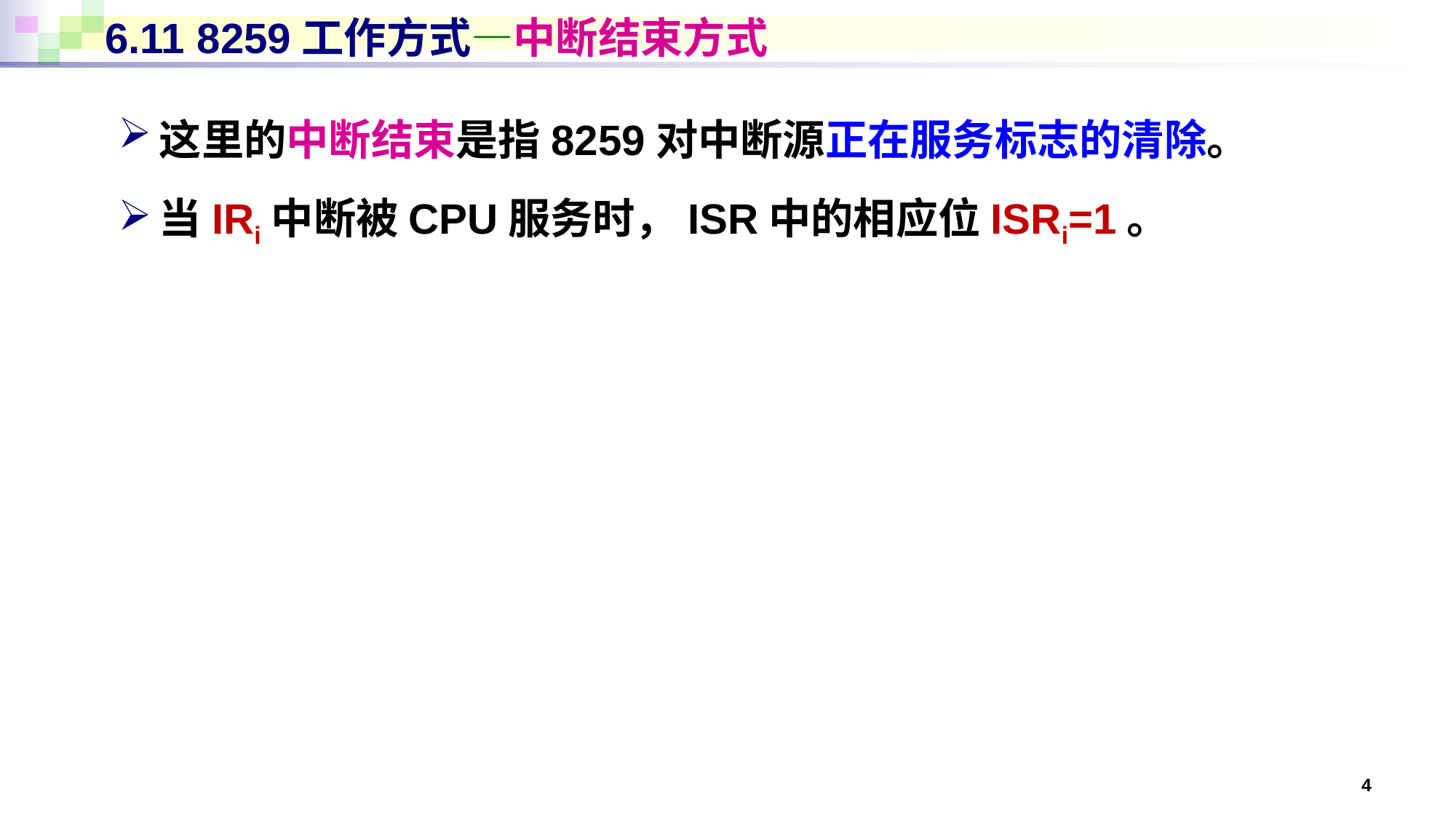

# 6.11 8259工作方式—中断结束方式
这里的中断结束是指8259对中断源正在服务标志的清除。
当IRi中断被CPU服务时，ISR中的相应位ISRi=1。
4